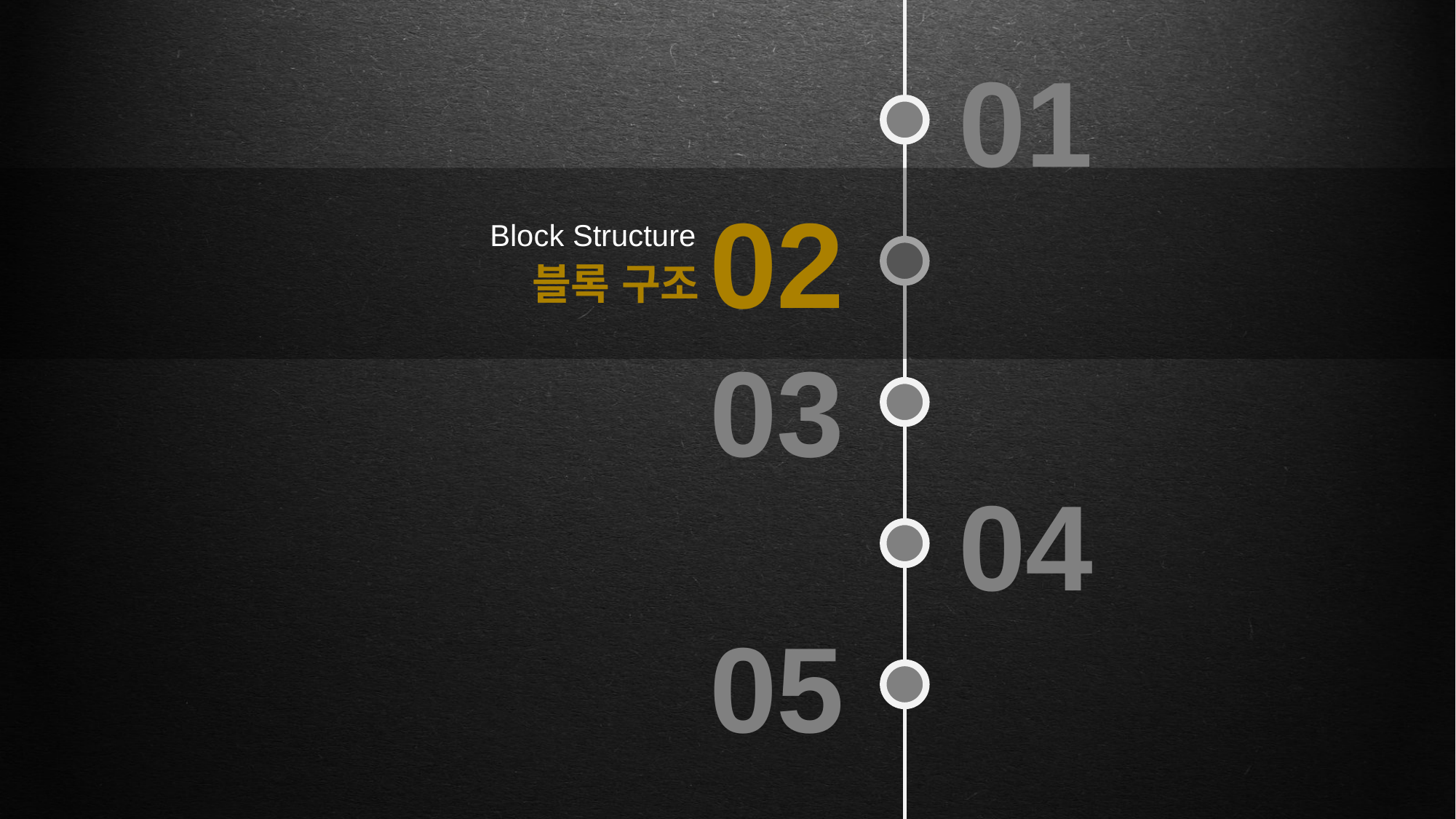

01

02
Block Structure

블록 구조
03

04

05